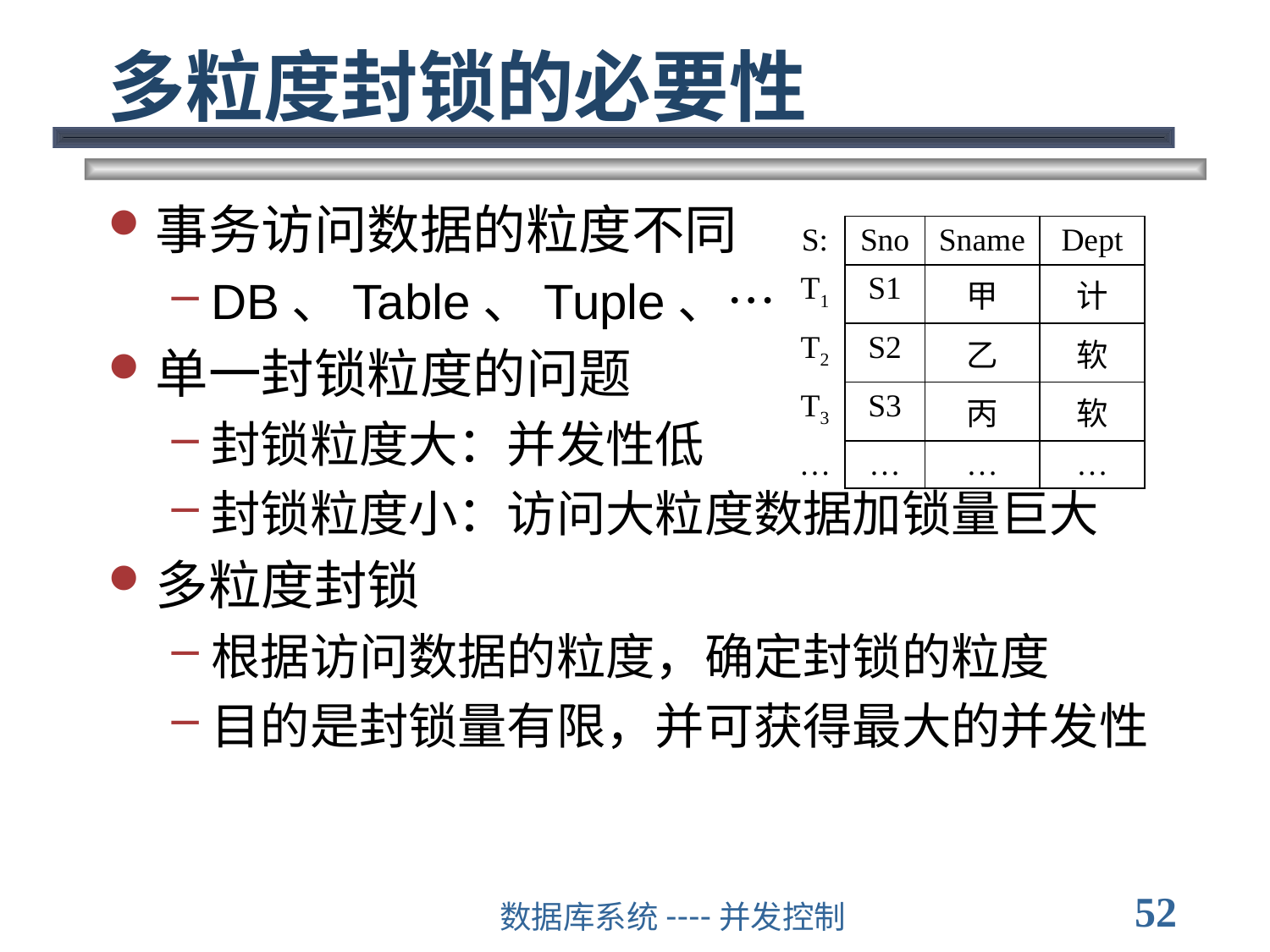

# 多粒度封锁的必要性
事务访问数据的粒度不同
DB、Table、Tuple、…
单一封锁粒度的问题
封锁粒度大：并发性低
封锁粒度小：访问大粒度数据加锁量巨大
多粒度封锁
根据访问数据的粒度，确定封锁的粒度
目的是封锁量有限，并可获得最大的并发性
| S: | Sno | Sname | Dept |
| --- | --- | --- | --- |
| T1 | S1 | 甲 | 计 |
| T2 | S2 | 乙 | 软 |
| T3 | S3 | 丙 | 软 |
| … | … | … | … |
52
数据库系统----并发控制